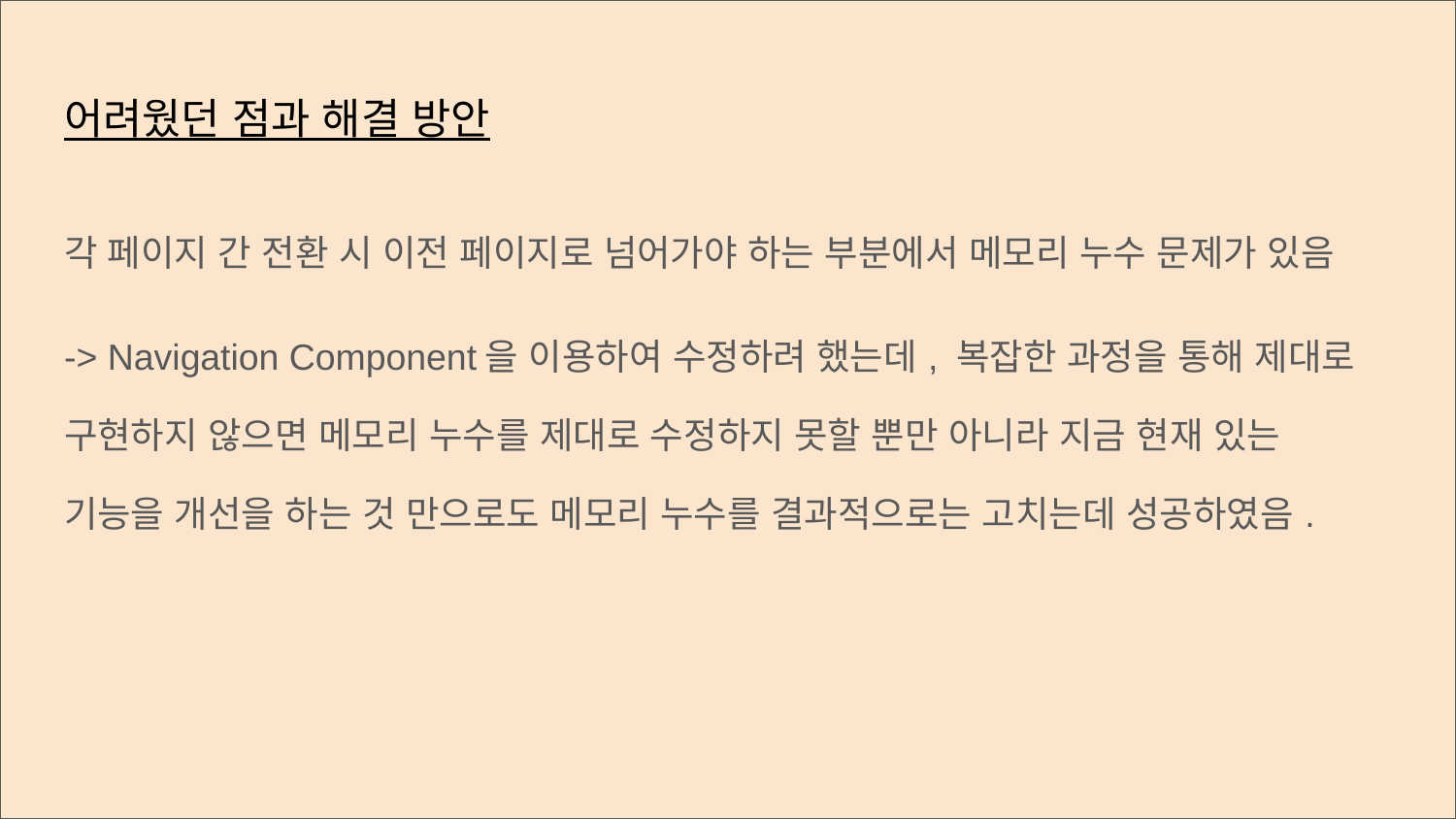

# 어려웠던 점과 해결 방안
각 페이지 간 전환 시 이전 페이지로 넘어가야 하는 부분에서 메모리 누수 문제가 있음
-> Navigation Component을 이용하여 수정하려 했는데, 복잡한 과정을 통해 제대로 구현하지 않으면 메모리 누수를 제대로 수정하지 못할 뿐만 아니라 지금 현재 있는 기능을 개선을 하는 것 만으로도 메모리 누수를 결과적으로는 고치는데 성공하였음.